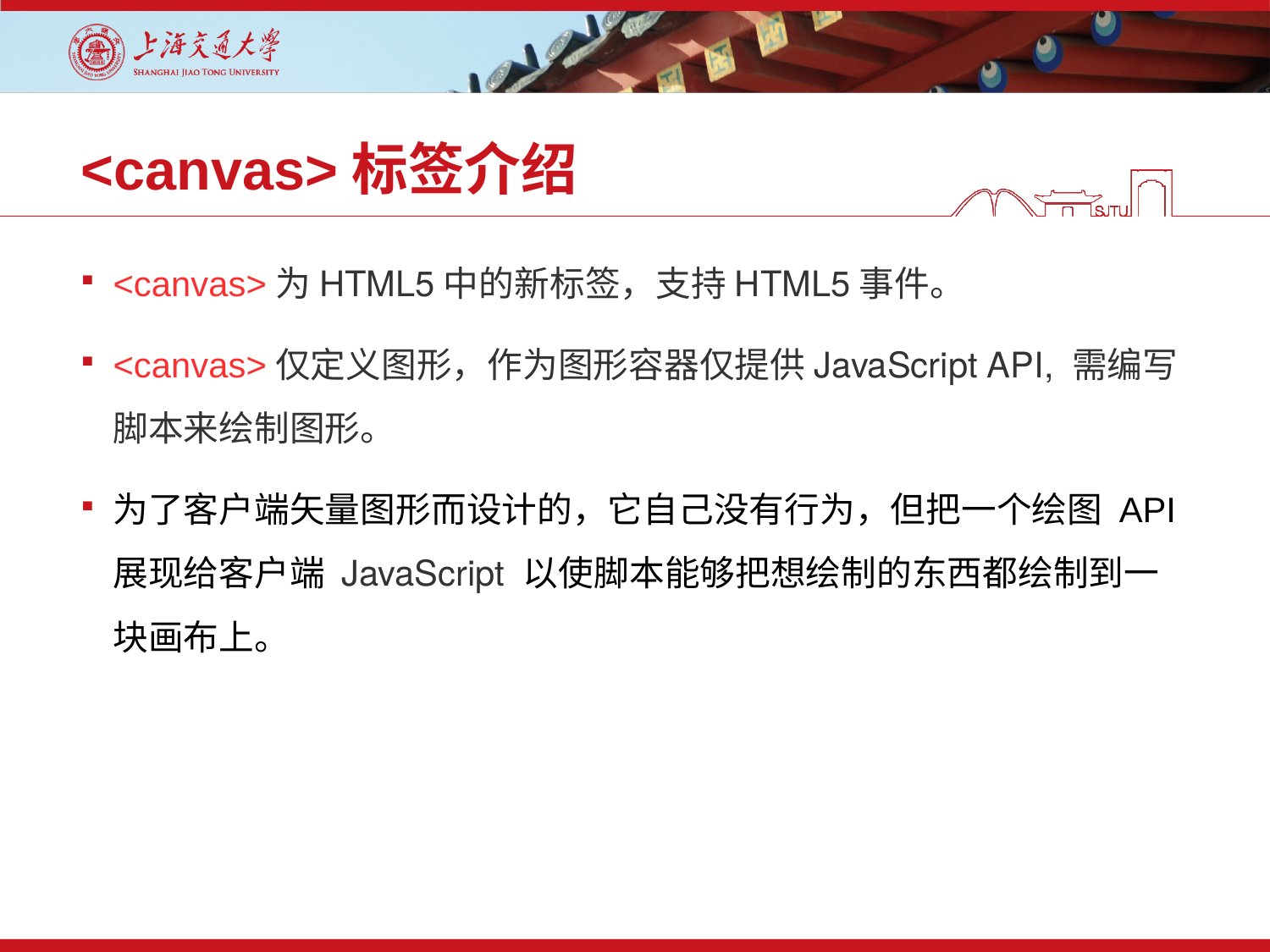

# <canvas>标签介绍
<canvas>为HTML5中的新标签，支持HTML5事件。
<canvas>仅定义图形，作为图形容器仅提供JavaScript API, 需编写脚本来绘制图形。
为了客户端矢量图形而设计的，它自己没有行为，但把一个绘图 API 展现给客户端 JavaScript 以使脚本能够把想绘制的东西都绘制到一块画布上。